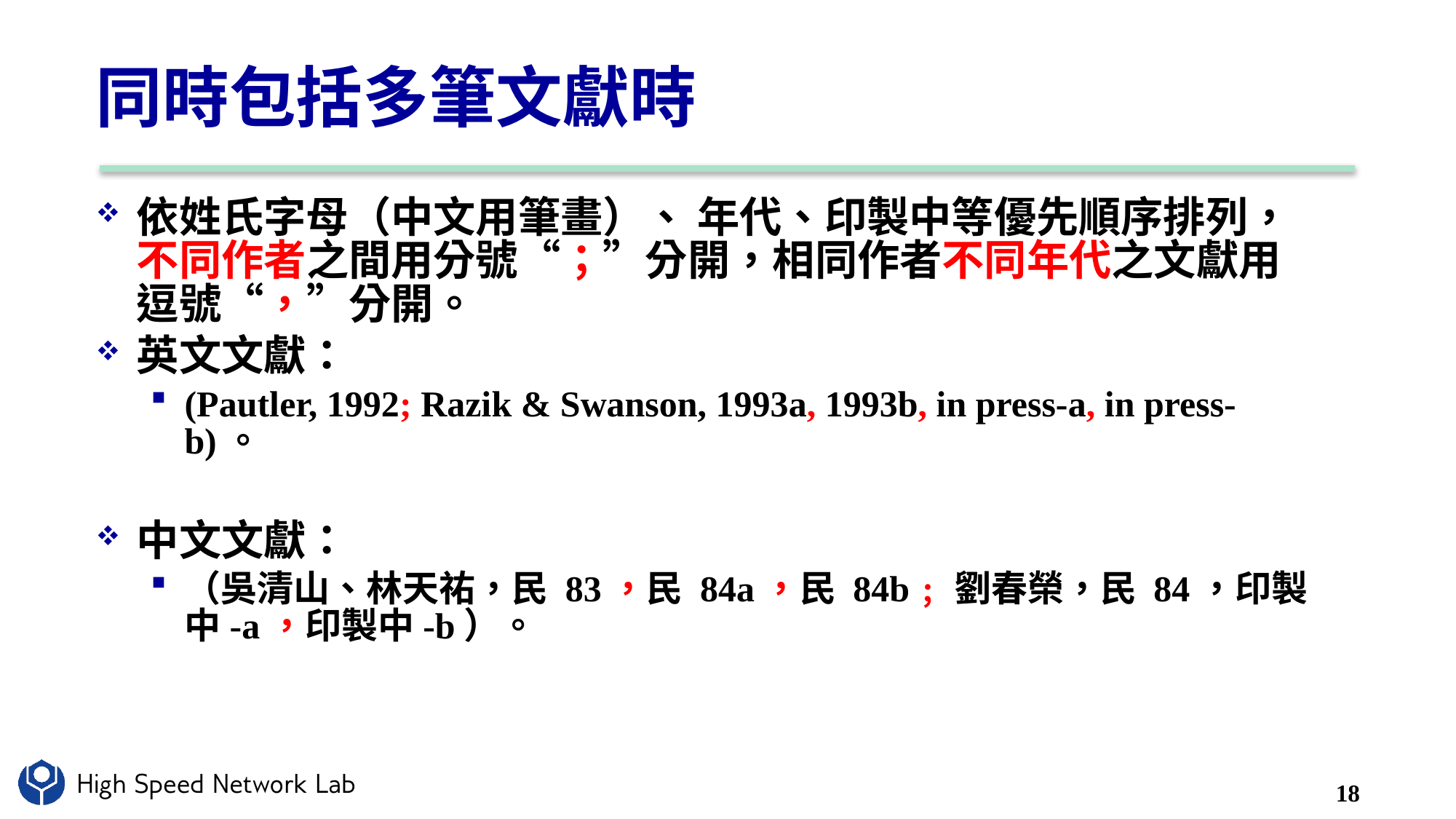

# 同時包括多筆文獻時
依姓氏字母（中文用筆畫）、 年代、印製中等優先順序排列，不同作者之間用分號“；”分開，相同作者不同年代之文獻用逗號“，”分開。
英文文獻：
(Pautler, 1992; Razik & Swanson, 1993a, 1993b, in press-a, in press-b)。

中文文獻：
（吳清山、林天祐，民 83，民 84a，民 84b﹔劉春榮，民 84，印製中-a，印製中-b）。
18